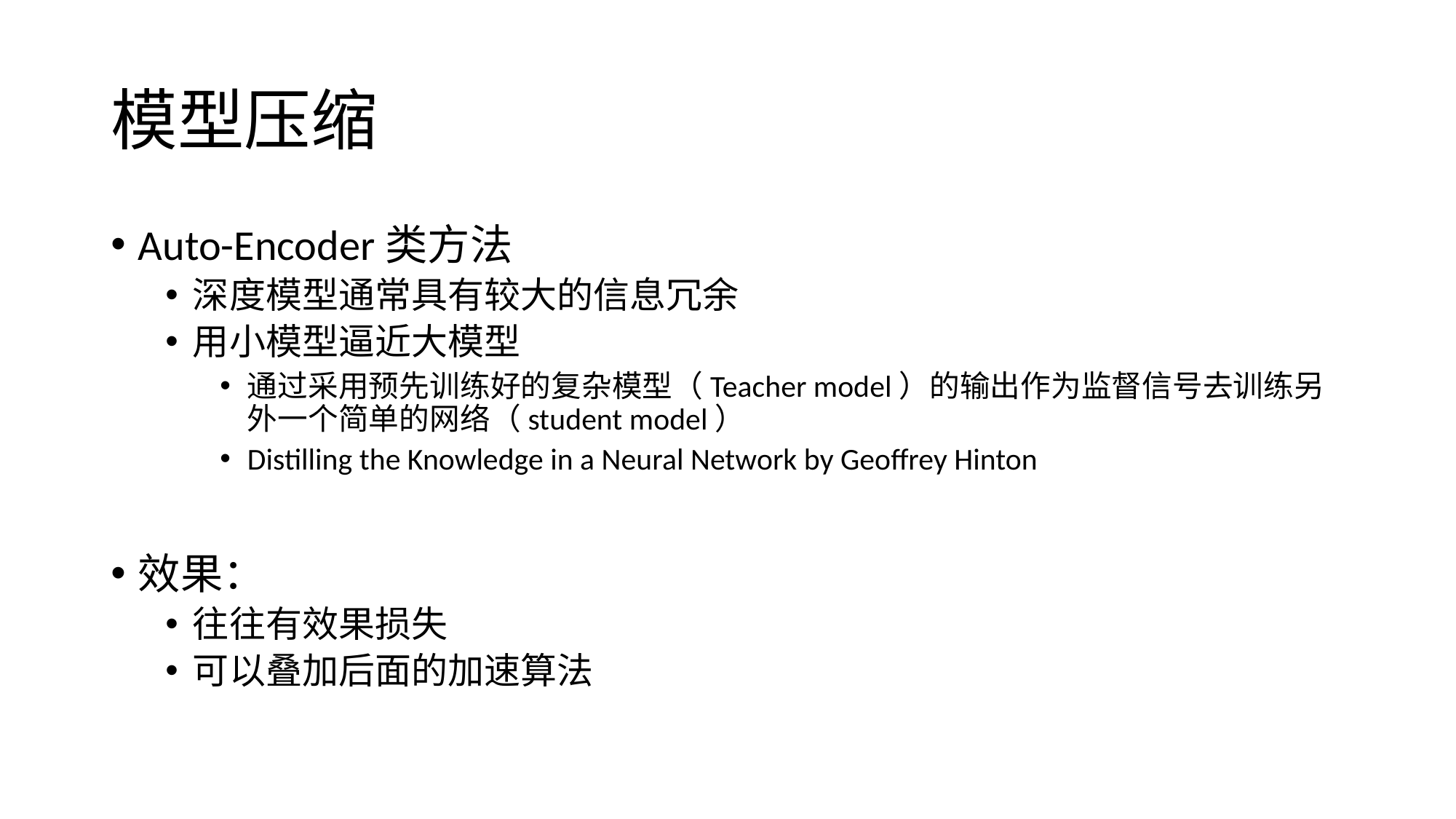

# 模型压缩
Auto-Encoder类方法
深度模型通常具有较大的信息冗余
用小模型逼近大模型
通过采用预先训练好的复杂模型（Teacher model）的输出作为监督信号去训练另外一个简单的网络（student model）
Distilling the Knowledge in a Neural Network by Geoffrey Hinton

效果：
往往有效果损失
可以叠加后面的加速算法